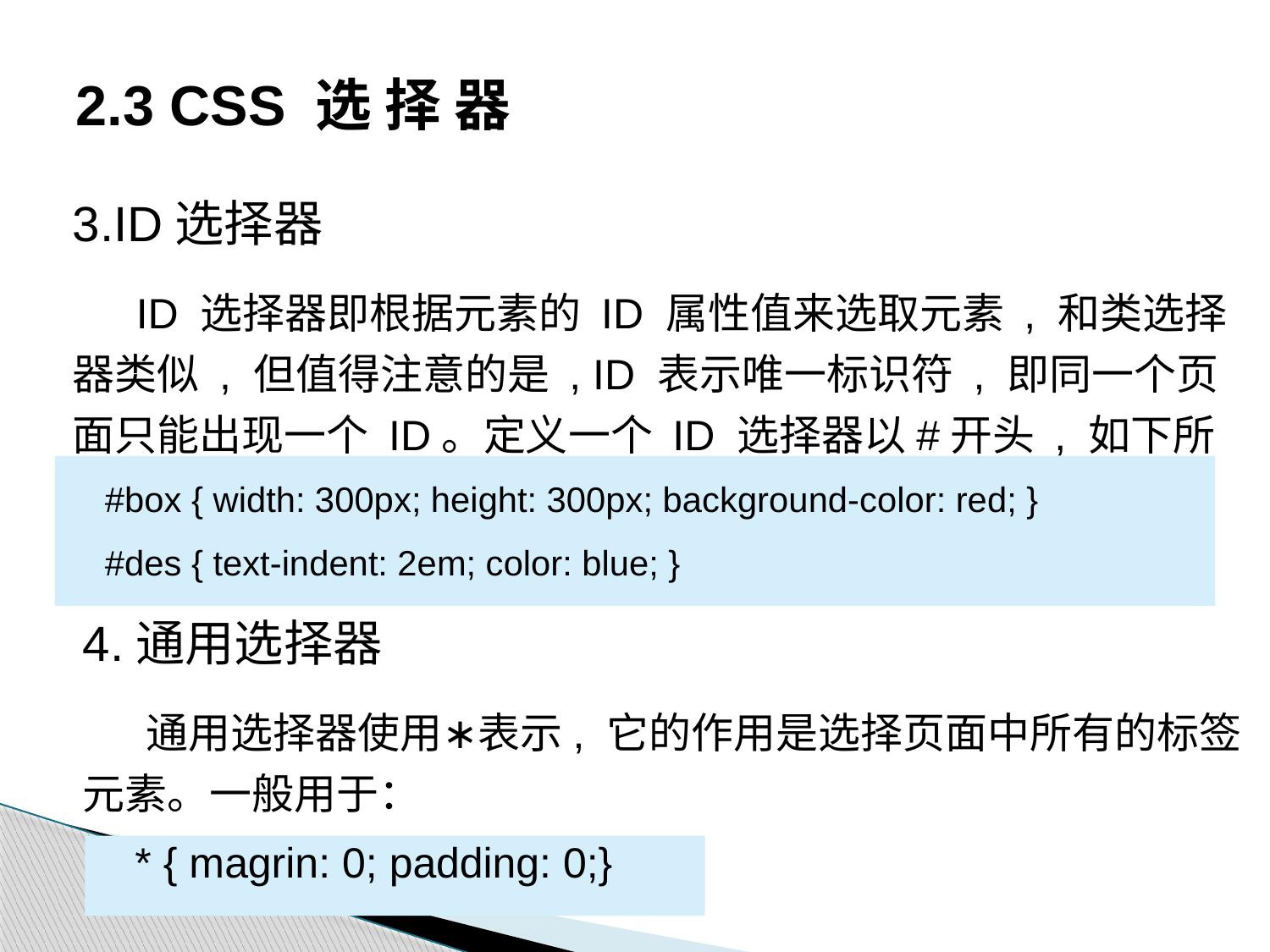

# 2.3 CSS 选 择 器
3.ID选择器
ID 选择器即根据元素的 ID 属性值来选取元素 , 和类选择器类似 , 但值得注意的是 , ID 表示唯一标识符 , 即同一个页面只能出现一个 ID。定义一个 ID 选择器以#开头 , 如下所示 ：
#box { width: 300px; height: 300px; background-color: red; }
#des { text-indent: 2em; color: blue; }
4.通用选择器
通用选择器使用∗表示, 它的作用是选择页面中所有的标签元素。一般用于：
* { magrin: 0; padding: 0;}